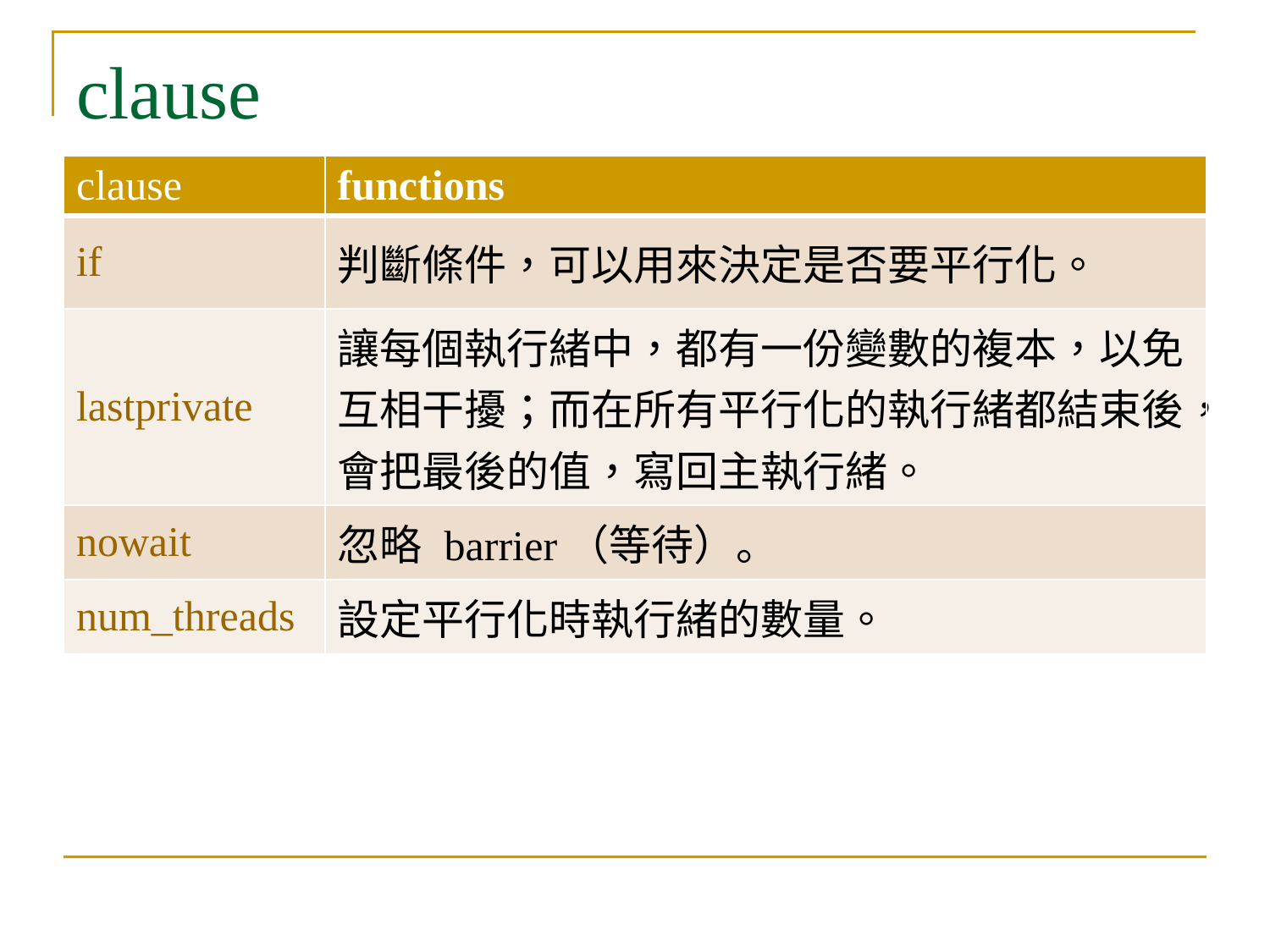

# clause
| clause | functions |
| --- | --- |
| if | 判斷條件，可以用來決定是否要平行化。 |
| lastprivate | 讓每個執行緒中，都有一份變數的複本，以免互相干擾；而在所有平行化的執行緒都結束後，會把最後的值，寫回主執行緒。 |
| nowait | 忽略 barrier（等待）。 |
| num\_threads | 設定平行化時執行緒的數量。 |